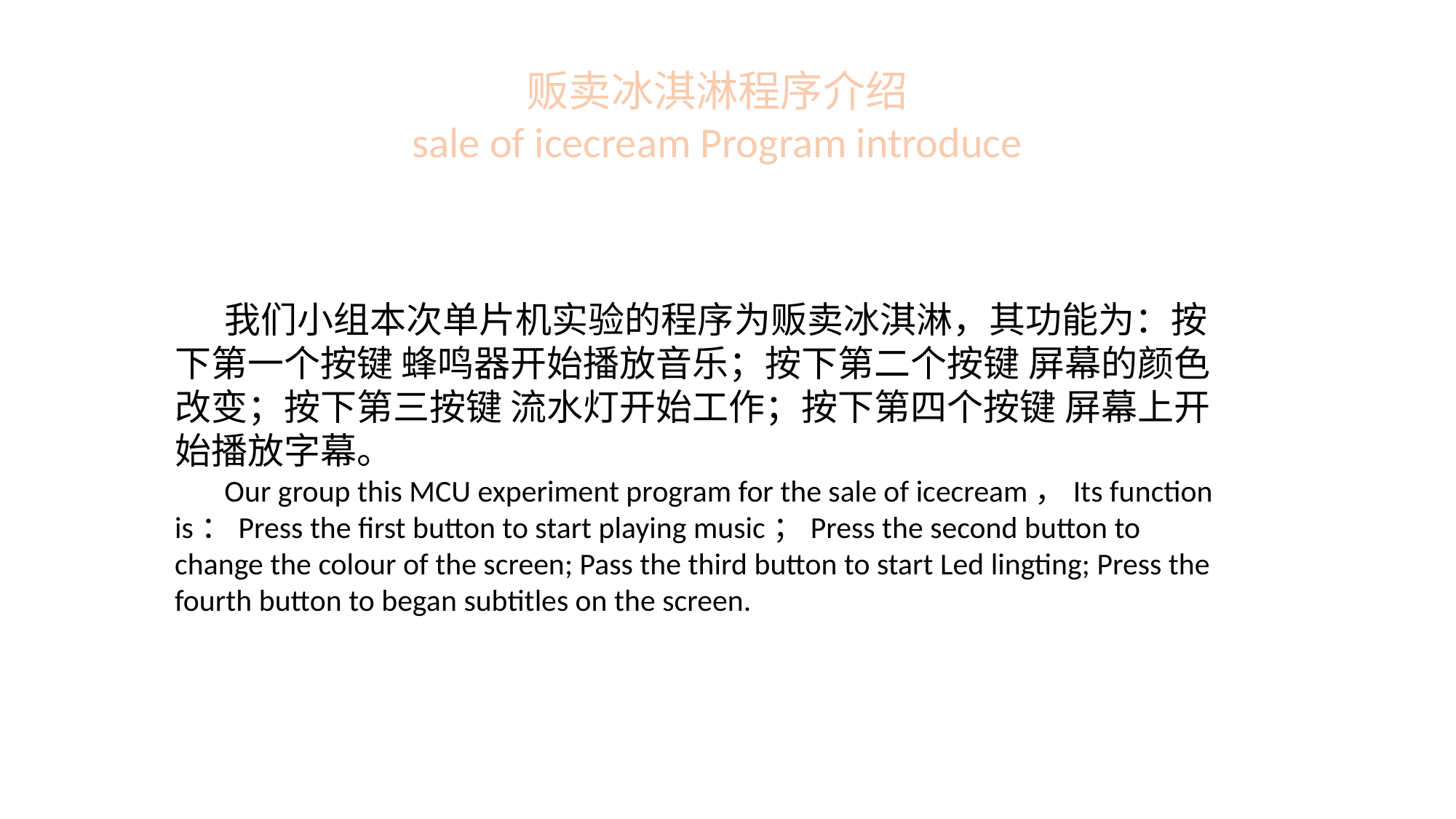

贩卖冰淇淋程序介绍
sale of icecream Program introduce

       我们小组本次单片机实验的程序为贩卖冰淇淋，其功能为：按下第一个按键 蜂鸣器开始播放音乐；按下第二个按键 屏幕的颜色改变；按下第三按键 流水灯开始工作；按下第四个按键 屏幕上开始播放字幕。
        Our group this MCU experiment program for the sale of icecream，Its function is：Press the first button to start playing music；Press the second button to change the colour of the screen; Pass the third button to start Led lingting; Press the fourth button to began subtitles on the screen.